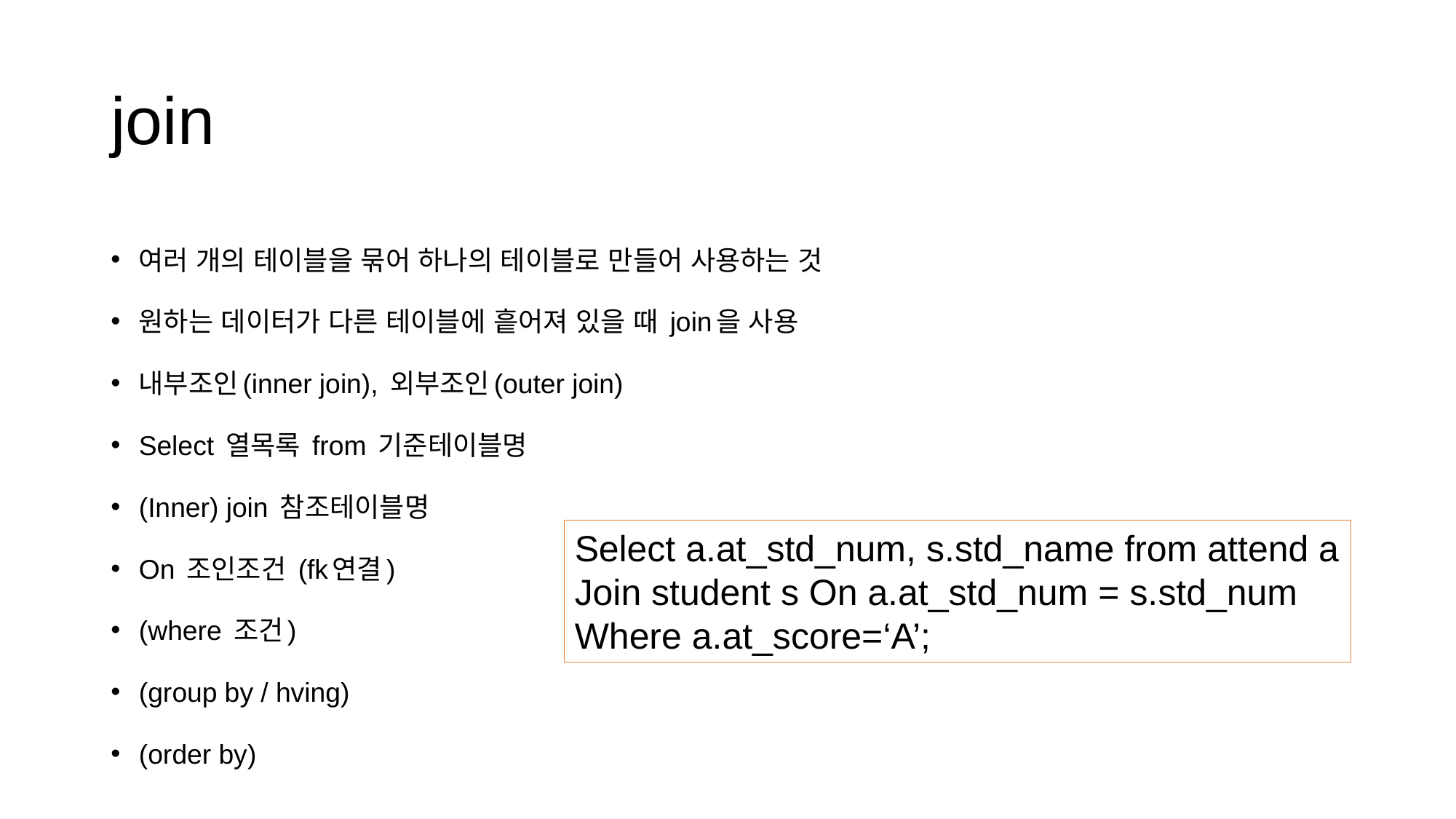

# join
여러 개의 테이블을 묶어 하나의 테이블로 만들어 사용하는 것
원하는 데이터가 다른 테이블에 흩어져 있을 때 join을 사용
내부조인(inner join), 외부조인(outer join)
Select 열목록 from 기준테이블명
(Inner) join 참조테이블명
On 조인조건 (fk연결)
(where 조건)
(group by / hving)
(order by)

Select a.at_std_num, s.std_name from attend a
Join student s On a.at_std_num = s.std_num
Where a.at_score=‘A’;